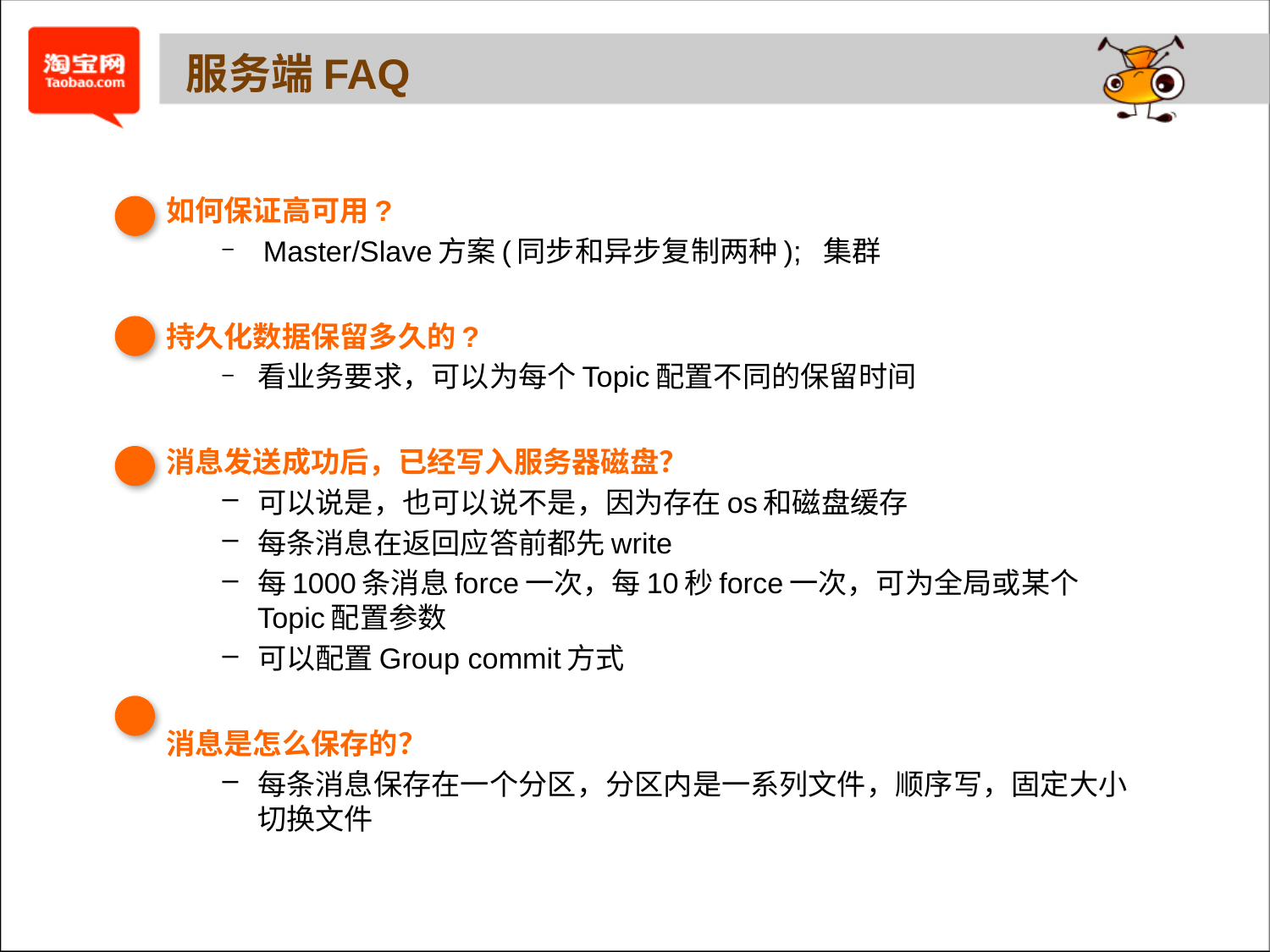

# 服务端FAQ
如何保证高可用?
	 Master/Slave方案(同步和异步复制两种);  集群

持久化数据保留多久的?
	看业务要求，可以为每个Topic配置不同的保留时间

消息发送成功后，已经写入服务器磁盘？
可以说是，也可以说不是，因为存在os和磁盘缓存
每条消息在返回应答前都先write
每1000条消息force一次，每10秒force一次，可为全局或某个Topic配置参数
可以配置Group commit方式

消息是怎么保存的？
每条消息保存在一个分区，分区内是一系列文件，顺序写，固定大小切换文件